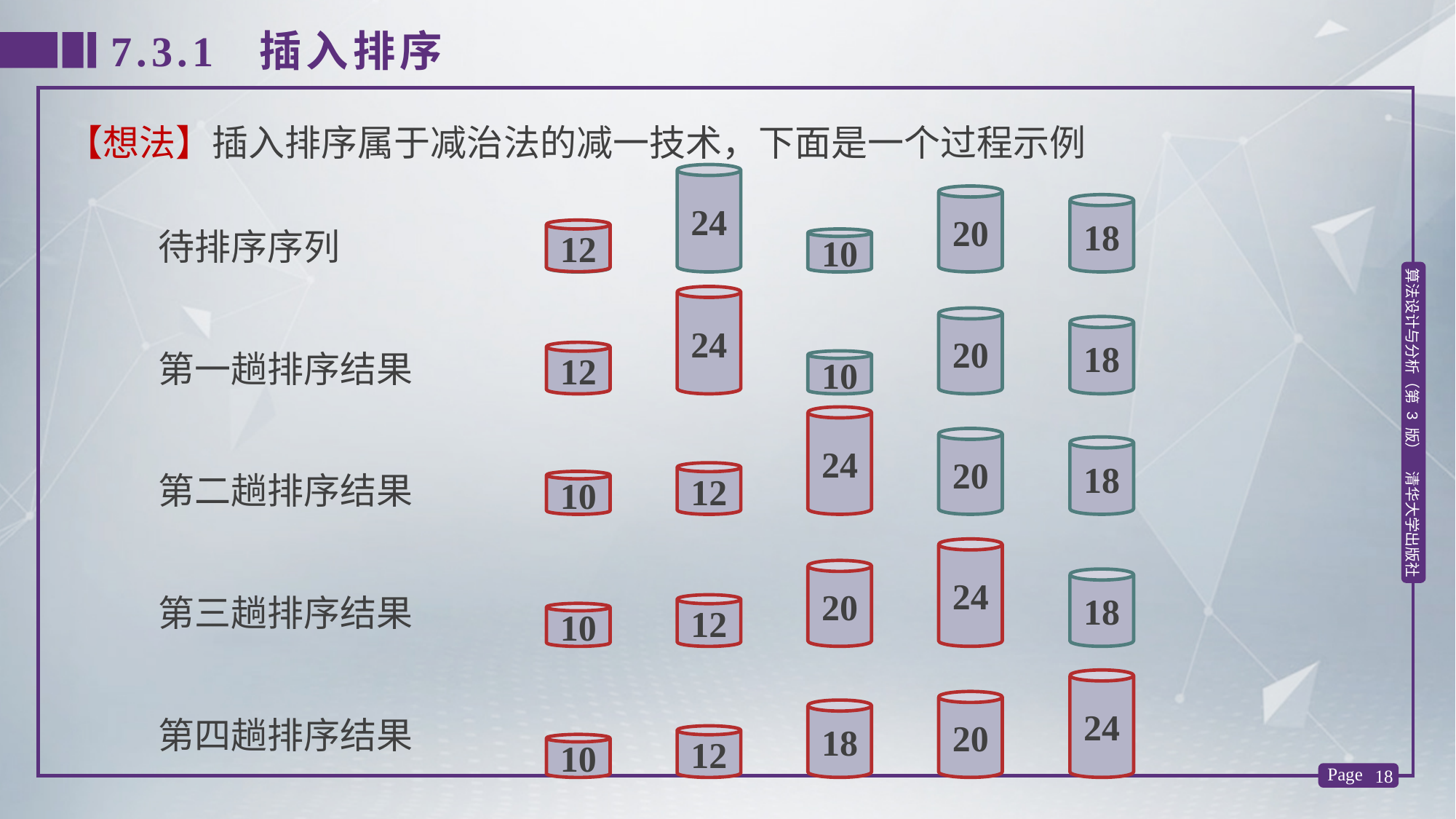

7.3.1  插入排序
【想法】插入排序属于减治法的减一技术，下面是一个过程示例
24
20
18
待排序序列
12
12
10
24
20
18
第一趟排序结果
12
10
24
20
18
第二趟排序结果
12
10
24
20
18
第三趟排序结果
12
10
24
20
18
第四趟排序结果
12
10